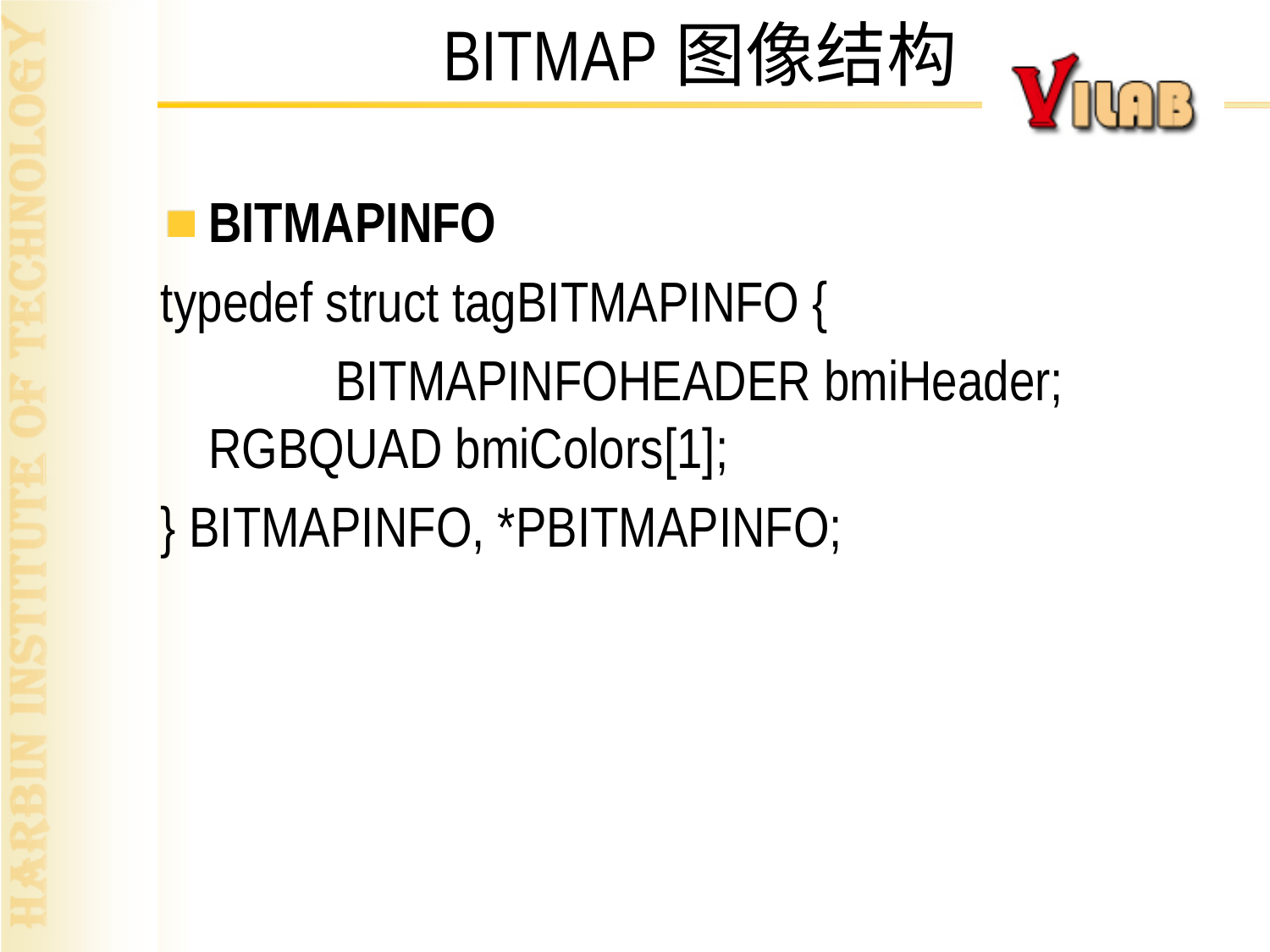

BITMAP图像结构
BITMAPINFO
typedef struct tagBITMAPINFO {
		BITMAPINFOHEADER bmiHeader; 	RGBQUAD bmiColors[1];
} BITMAPINFO, *PBITMAPINFO;